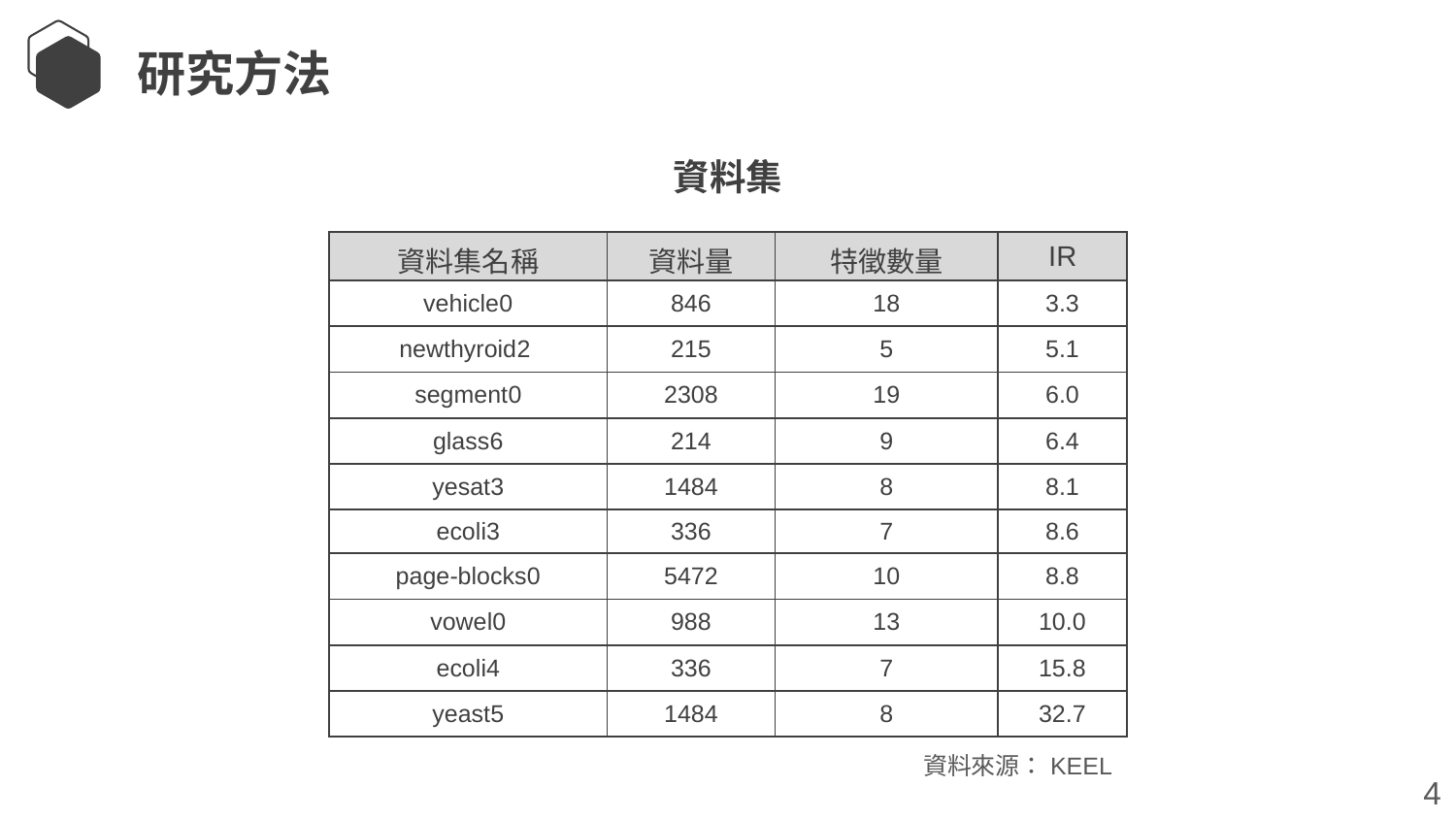

研究方法
資料集
| 資料集名稱 | 資料量 | 特徵數量 | IR |
| --- | --- | --- | --- |
| vehicle0 | 846 | 18 | 3.3 |
| newthyroid2 | 215 | 5 | 5.1 |
| segment0 | 2308 | 19 | 6.0 |
| glass6 | 214 | 9 | 6.4 |
| yesat3 | 1484 | 8 | 8.1 |
| ecoli3 | 336 | 7 | 8.6 |
| page-blocks0 | 5472 | 10 | 8.8 |
| vowel0 | 988 | 13 | 10.0 |
| ecoli4 | 336 | 7 | 15.8 |
| yeast5 | 1484 | 8 | 32.7 |
資料來源：KEEL
4